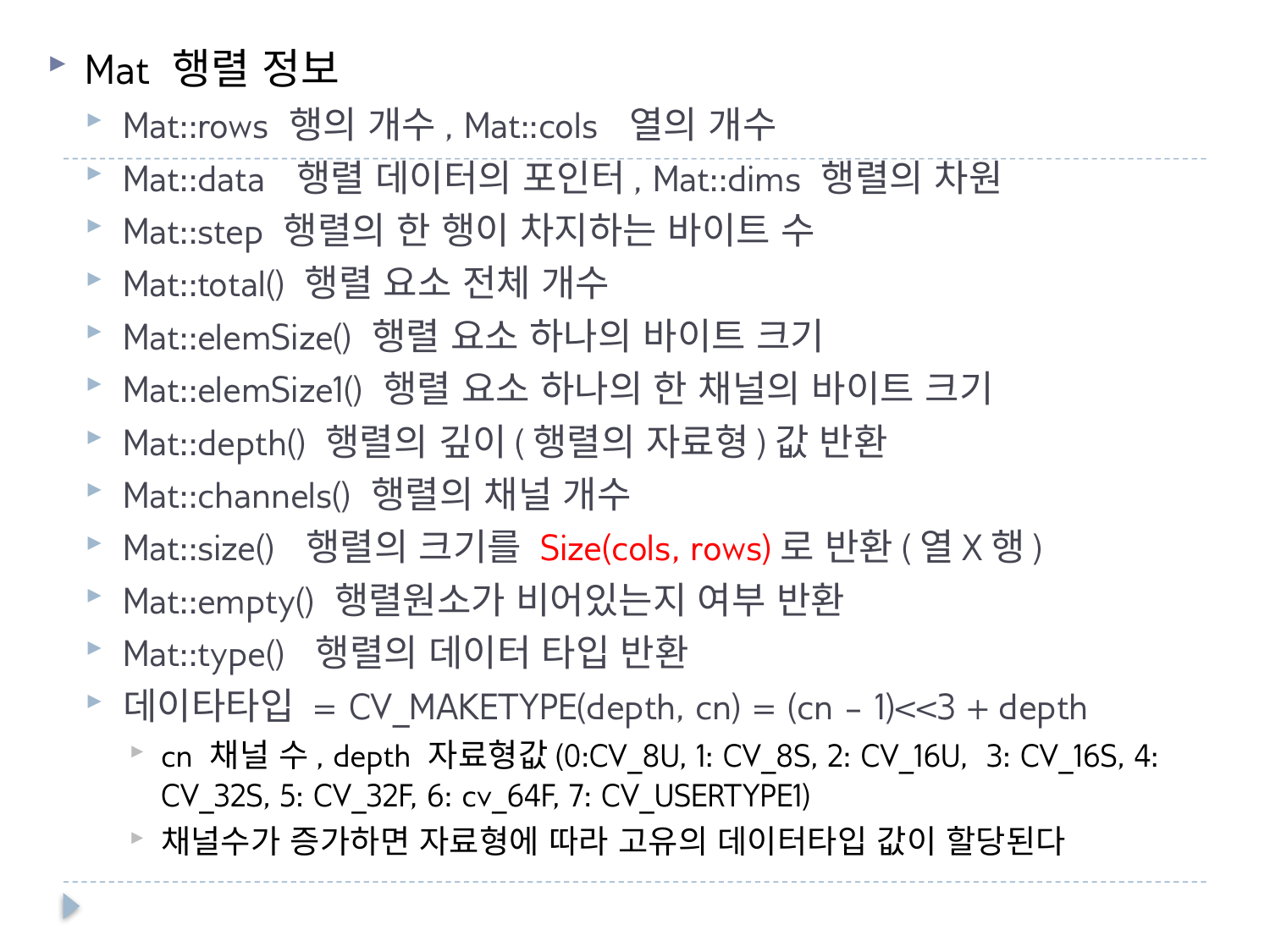

Mat 행렬 정보
Mat::rows 행의 개수, Mat::cols  열의 개수
Mat::data  행렬 데이터의 포인터, Mat::dims 행렬의 차원
Mat::step 행렬의 한 행이 차지하는 바이트 수
Mat::total() 행렬 요소 전체 개수
Mat::elemSize() 행렬 요소 하나의 바이트 크기
Mat::elemSize1() 행렬 요소 하나의 한 채널의 바이트 크기
Mat::depth() 행렬의 깊이(행렬의 자료형)값 반환
Mat::channels() 행렬의 채널 개수
Mat::size()  행렬의 크기를 Size(cols, rows)로 반환(열X행)
Mat::empty() 행렬원소가 비어있는지 여부 반환
Mat::type()  행렬의 데이터 타입 반환
데이타타입 = CV_MAKETYPE(depth, cn) = (cn – 1)<<3 + depth
cn 채널 수, depth 자료형값(0:CV_8U, 1: CV_8S, 2: CV_16U,  3: CV_16S, 4: CV_32S, 5: CV_32F, 6: cv_64F, 7: CV_USERTYPE1)
채널수가 증가하면 자료형에 따라 고유의 데이터타입 값이 할당된다